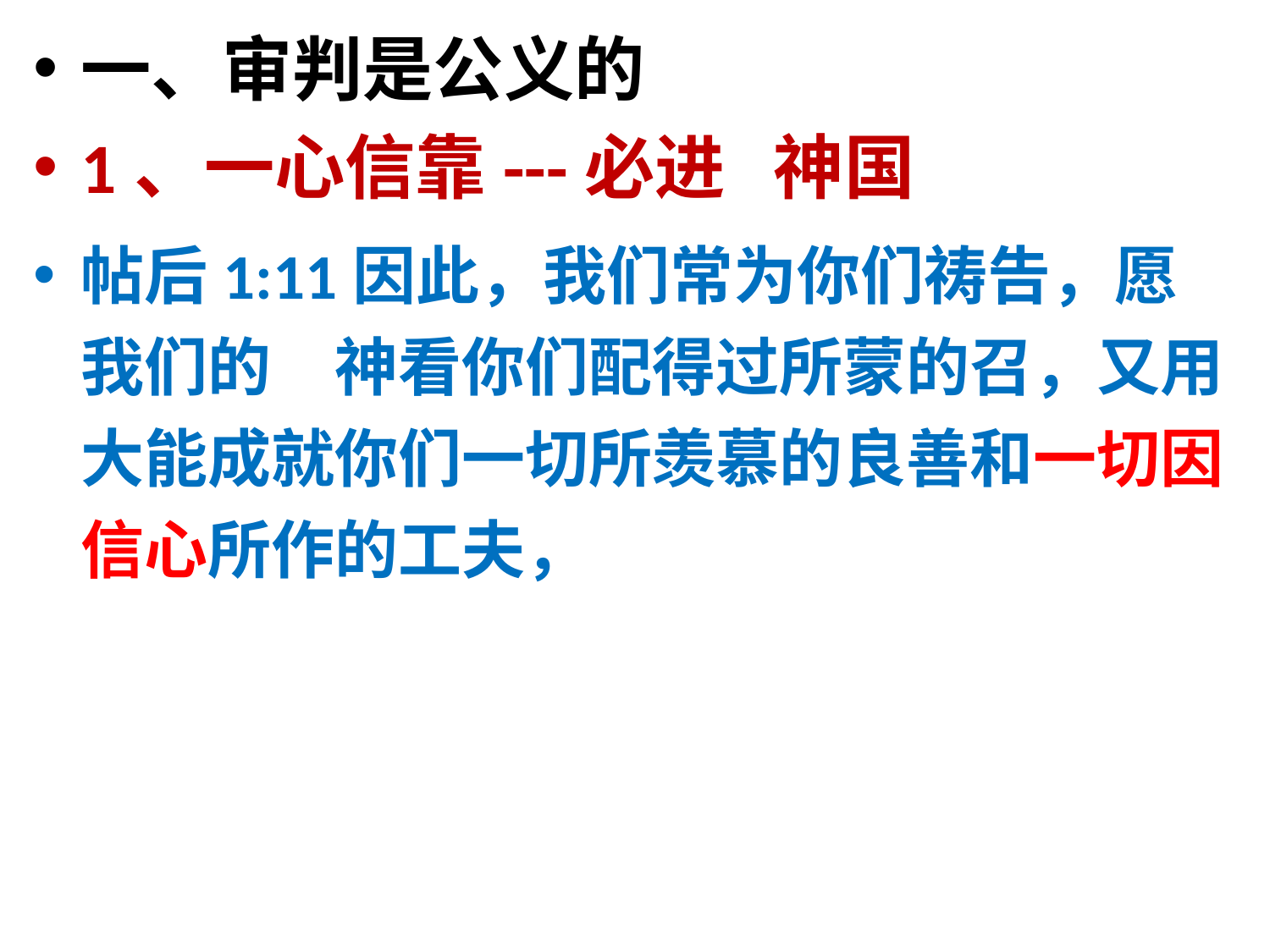

一、审判是公义的
1、一心信靠---必进   神国
帖后1:11因此，我们常为你们祷告，愿我们的　神看你们配得过所蒙的召，又用大能成就你们一切所羡慕的良善和一切因信心所作的工夫，